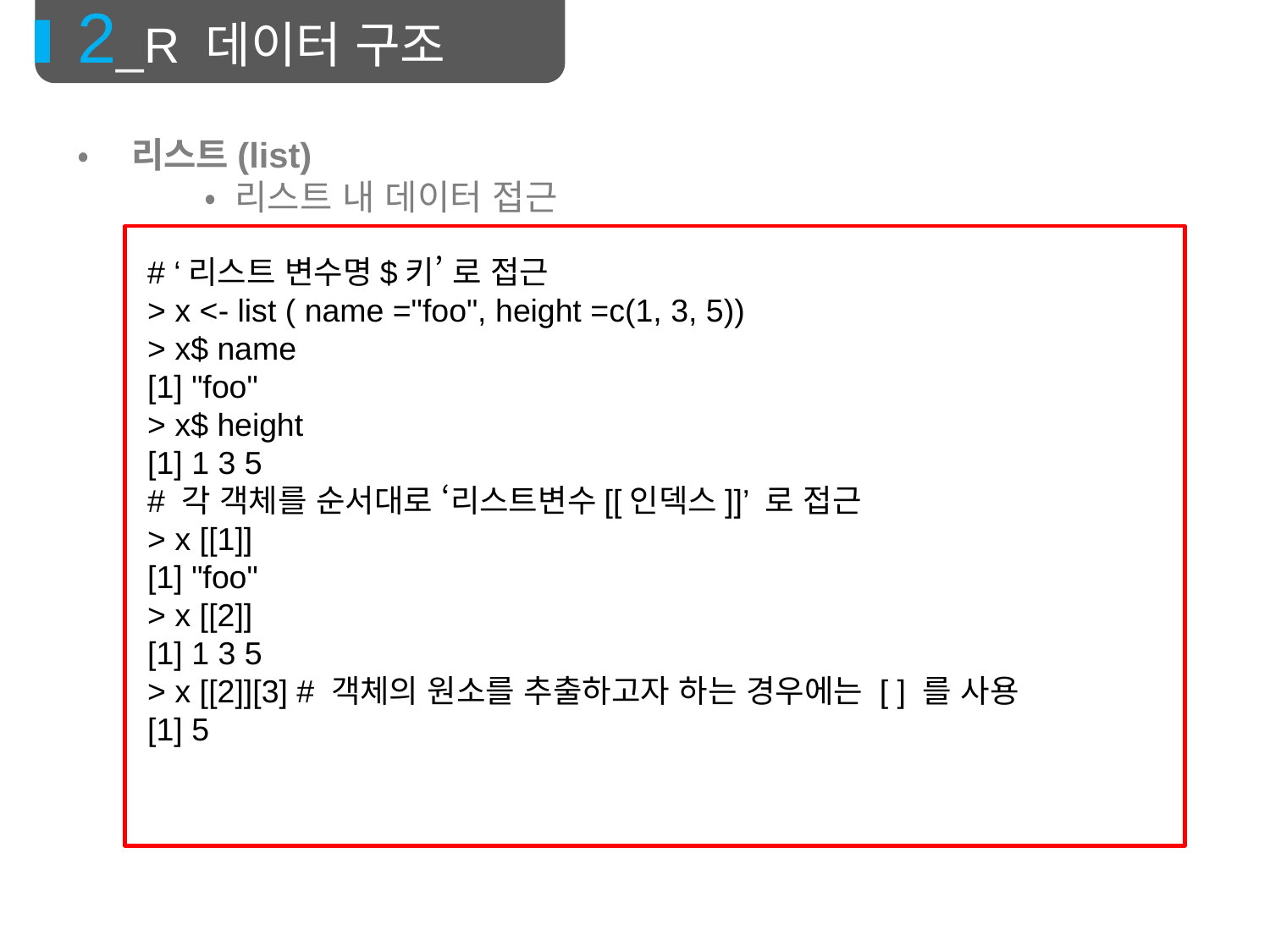

2_R 데이터 구조

• 리스트(list)
	• 리스트 내 데이터 접근

# ‘리스트 변수명$키’ 로 접근
> x <- list ( name ="foo", height =c(1, 3, 5))
> x$ name
[1] "foo"
> x$ height
[1] 1 3 5
# 각 객체를 순서대로 ‘리스트변수[[인덱스]]’ 로 접근
> x [[1]]
[1] "foo"
> x [[2]]
[1] 1 3 5
> x [[2]][3] # 객체의 원소를 추출하고자 하는 경우에는 [ ] 를 사용
[1] 5